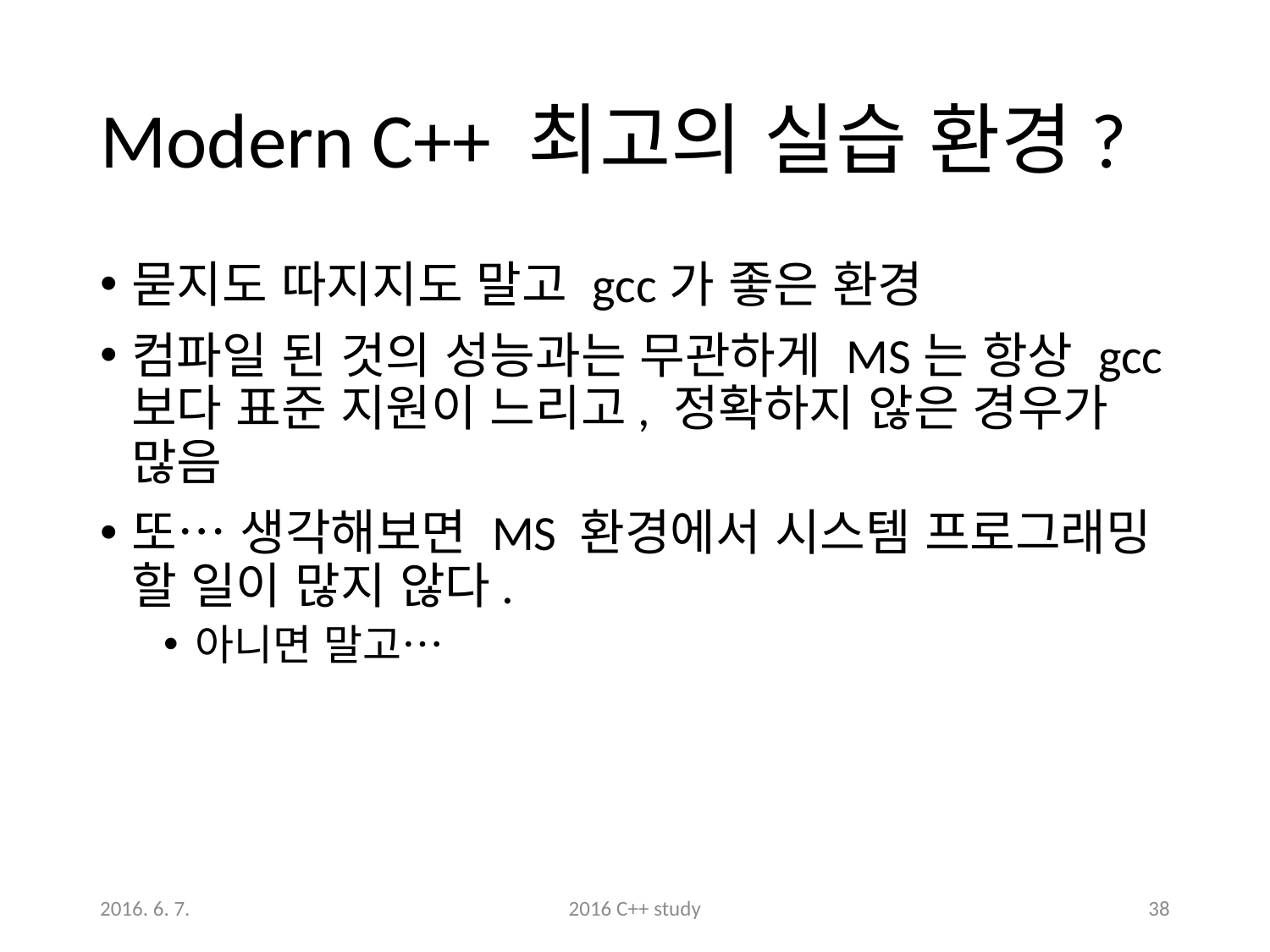

# Modern C++ 최고의 실습 환경?
묻지도 따지지도 말고 gcc가 좋은 환경
컴파일 된 것의 성능과는 무관하게 MS는 항상 gcc 보다 표준 지원이 느리고, 정확하지 않은 경우가 많음
또… 생각해보면 MS 환경에서 시스템 프로그래밍 할 일이 많지 않다.
아니면 말고…
2016. 6. 7.
2016 C++ study
38